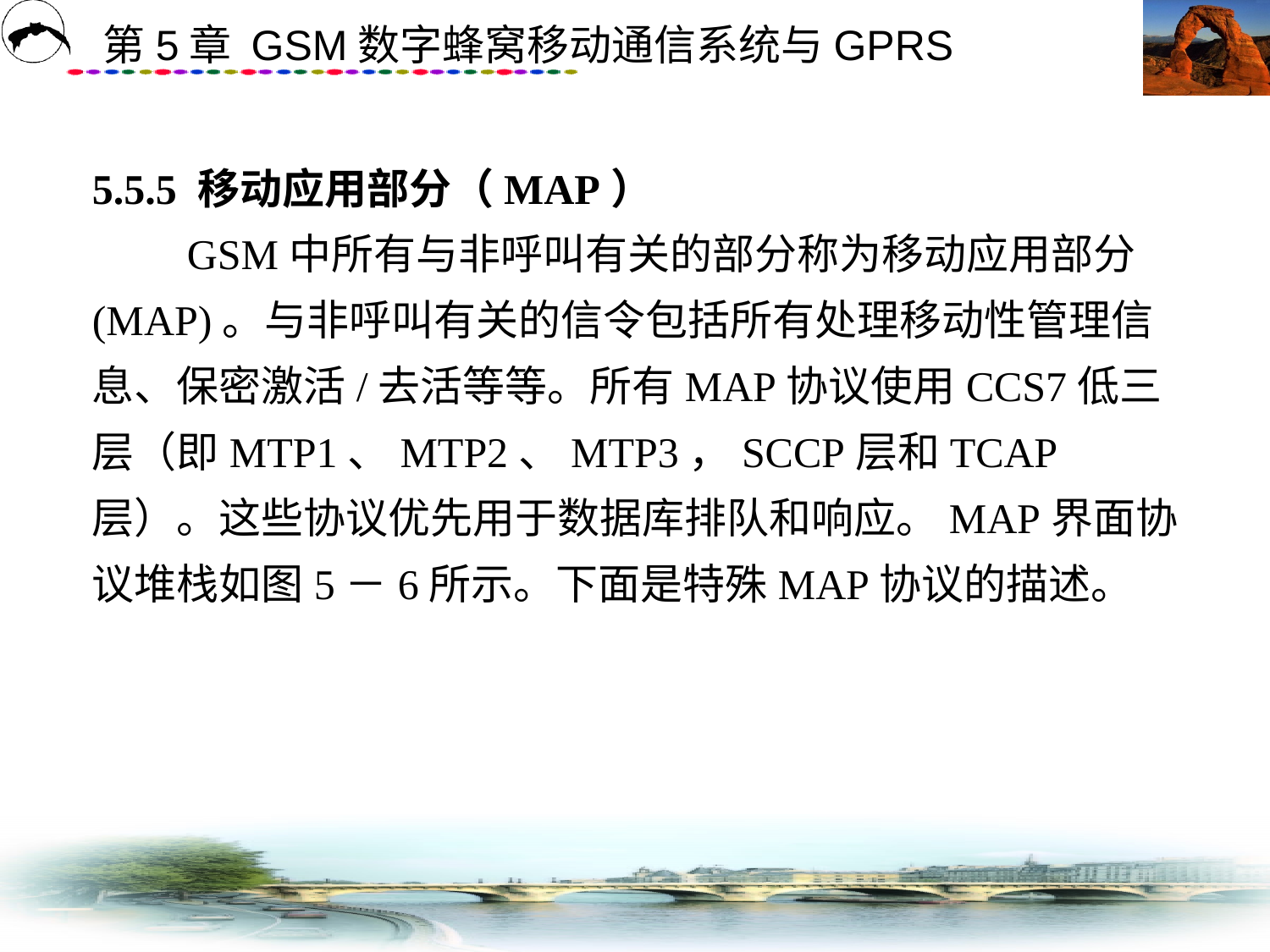

# 5.5.5 移动应用部分（MAP） 　　GSM中所有与非呼叫有关的部分称为移动应用部分(MAP)。与非呼叫有关的信令包括所有处理移动性管理信息、保密激活/去活等等。所有MAP协议使用CCS7低三层（即MTP1、MTP2、MTP3，SCCP层和TCAP层）。这些协议优先用于数据库排队和响应。MAP界面协议堆栈如图5－6所示。下面是特殊MAP协议的描述。